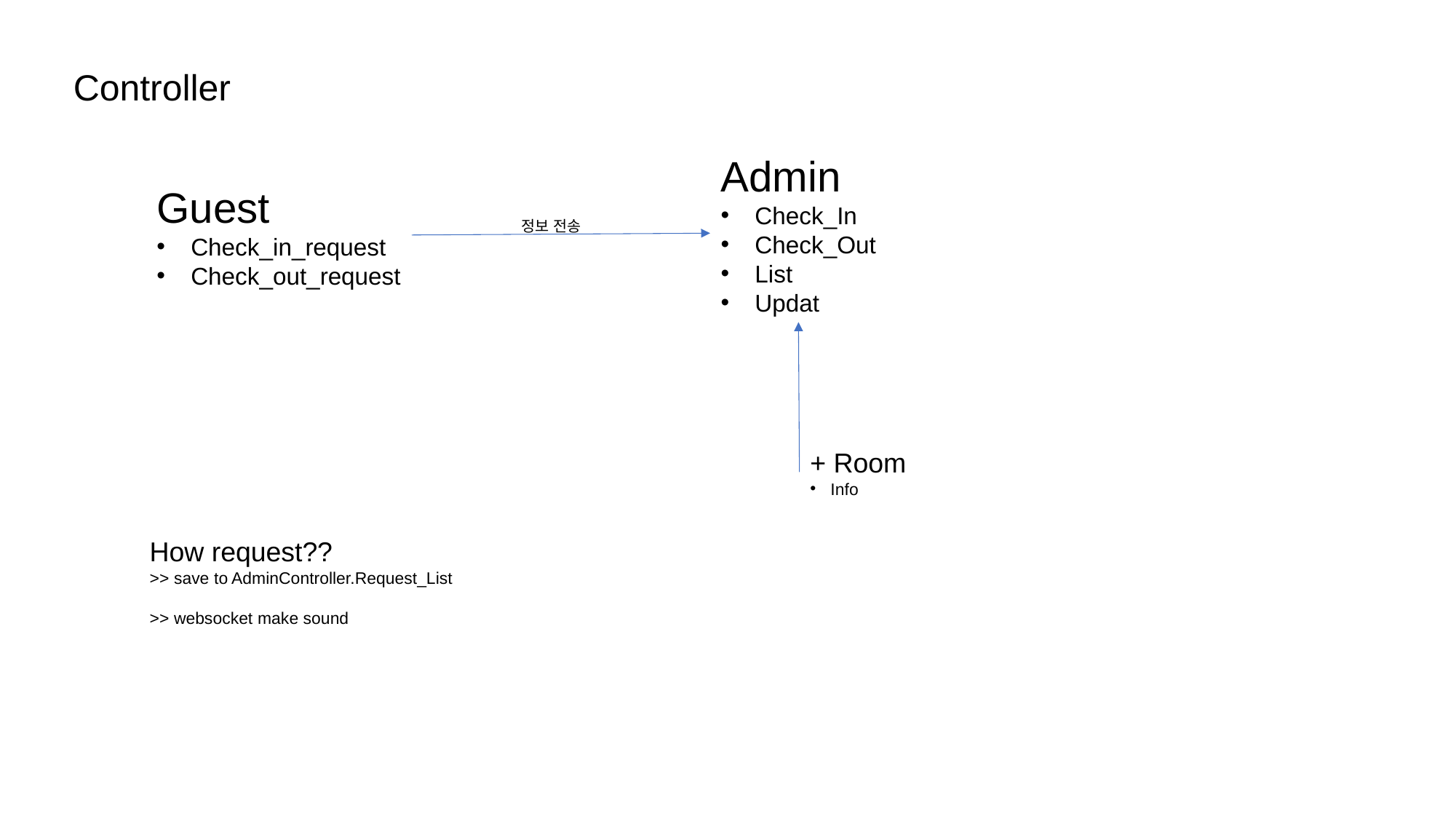

Controller
Admin
Check_In
Check_Out
List
Updat
Guest
Check_in_request
Check_out_request
정보 전송
+ Room
Info
How request??
>> save to AdminController.Request_List

>> websocket make sound